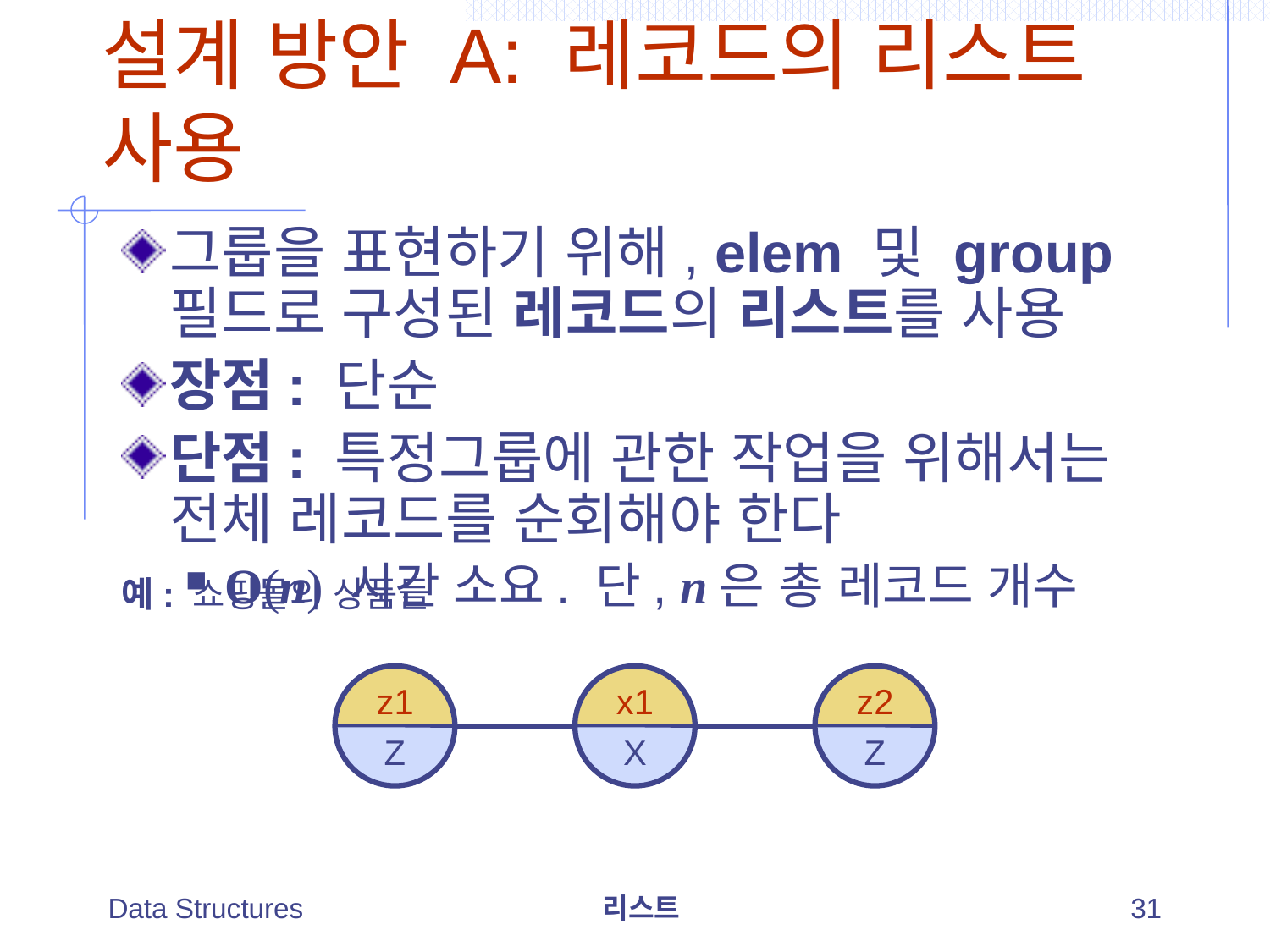

# 설계 방안 A: 레코드의 리스트 사용
그룹을 표현하기 위해, elem 및 group 필드로 구성된 레코드의 리스트를 사용
장점: 단순
단점: 특정그룹에 관한 작업을 위해서는 전체 레코드를 순회해야 한다
O(n) 시간 소요. 단, n은 총 레코드 개수
예: 쇼핑몰의 상품들
z1
Z

x1
X

z2
Z

Data Structures
리스트
31